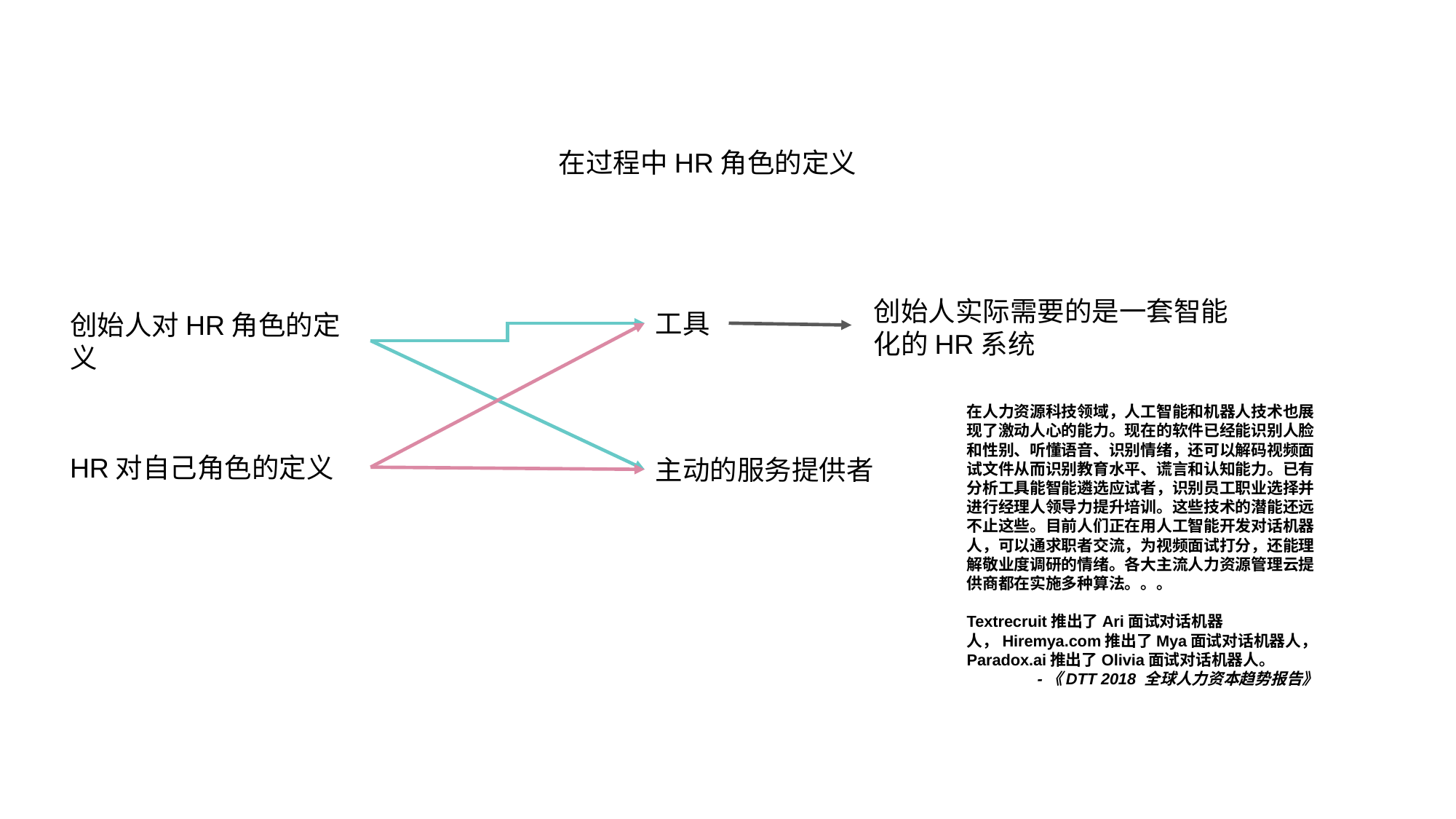

在过程中HR角色的定义
创始人实际需要的是一套智能化的HR系统
工具
创始人对HR角色的定义
在人力资源科技领域，人工智能和机器人技术也展现了激动人心的能力。现在的软件已经能识别人脸和性别、听懂语音、识别情绪，还可以解码视频面试文件从而识别教育水平、谎言和认知能力。已有分析工具能智能遴选应试者，识别员工职业选择并进行经理人领导力提升培训。这些技术的潜能还远不止这些。目前人们正在用人工智能开发对话机器人，可以通求职者交流，为视频面试打分，还能理解敬业度调研的情绪。各大主流人力资源管理云提供商都在实施多种算法。。。

Textrecruit推出了Ari面试对话机器人，Hiremya.com推出了Mya面试对话机器人，Paradox.ai推出了Olivia面试对话机器人。
-《DTT 2018 全球人力资本趋势报告》
HR对自己角色的定义
主动的服务提供者